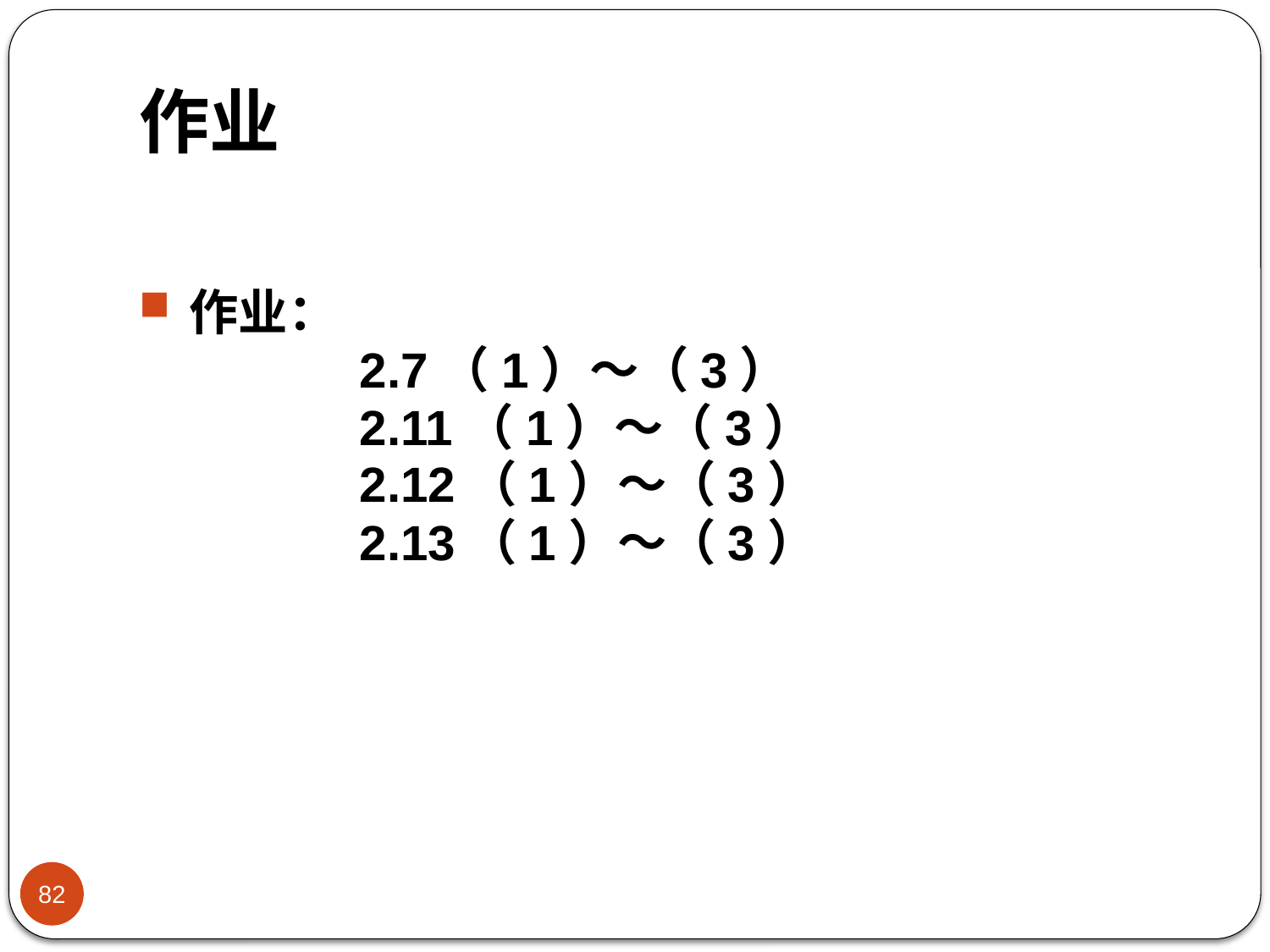

# 作业
作业：
                2.7（1）～（3）
                2.11（1）～（3）
                2.12（1）～（3）
                2.13（1）～（3）

82